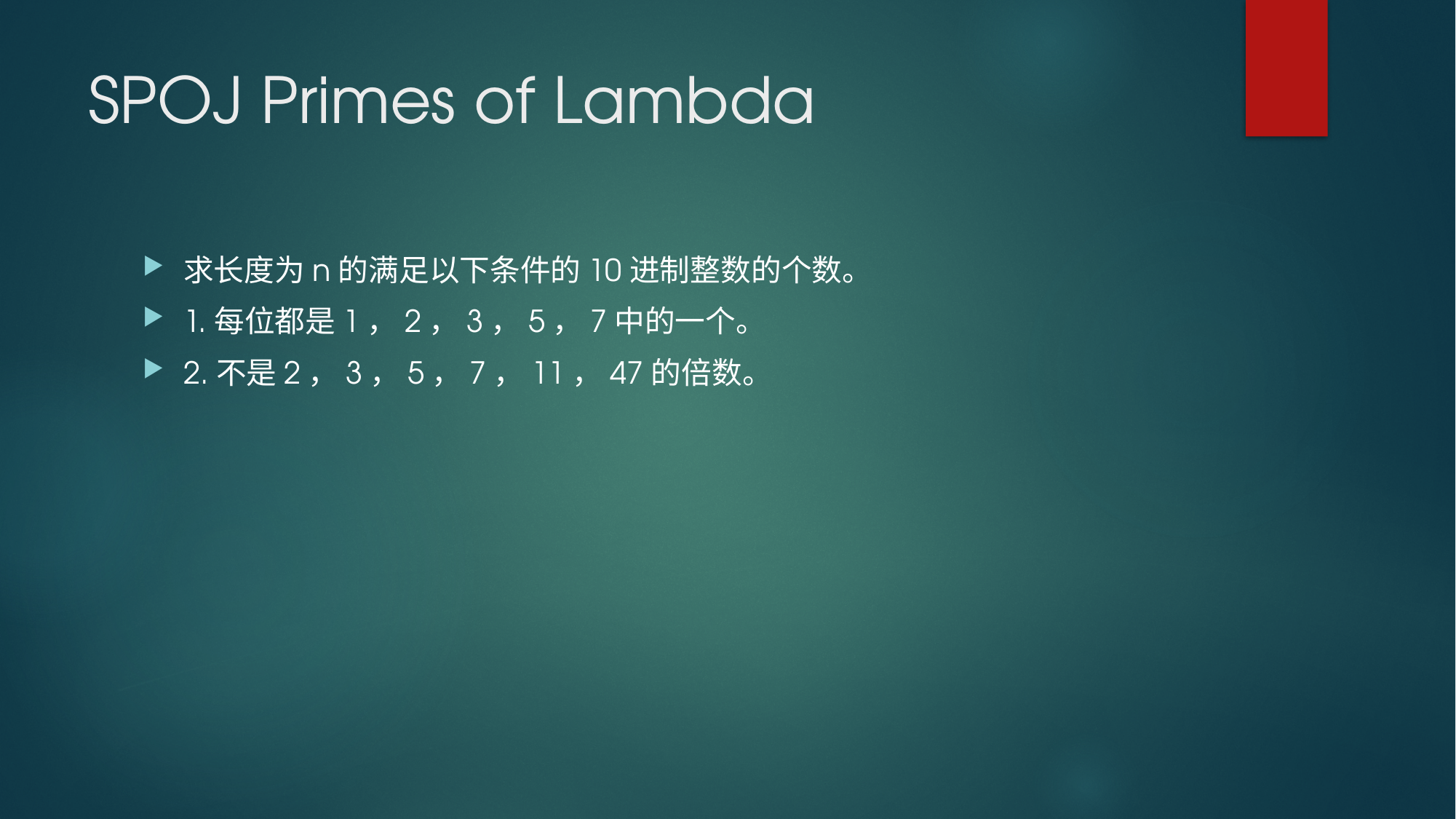

# SPOJ Primes of Lambda
求长度为n的满足以下条件的10进制整数的个数。
1.每位都是1，2，3，5，7中的一个。
2.不是2，3，5，7，11，47的倍数。